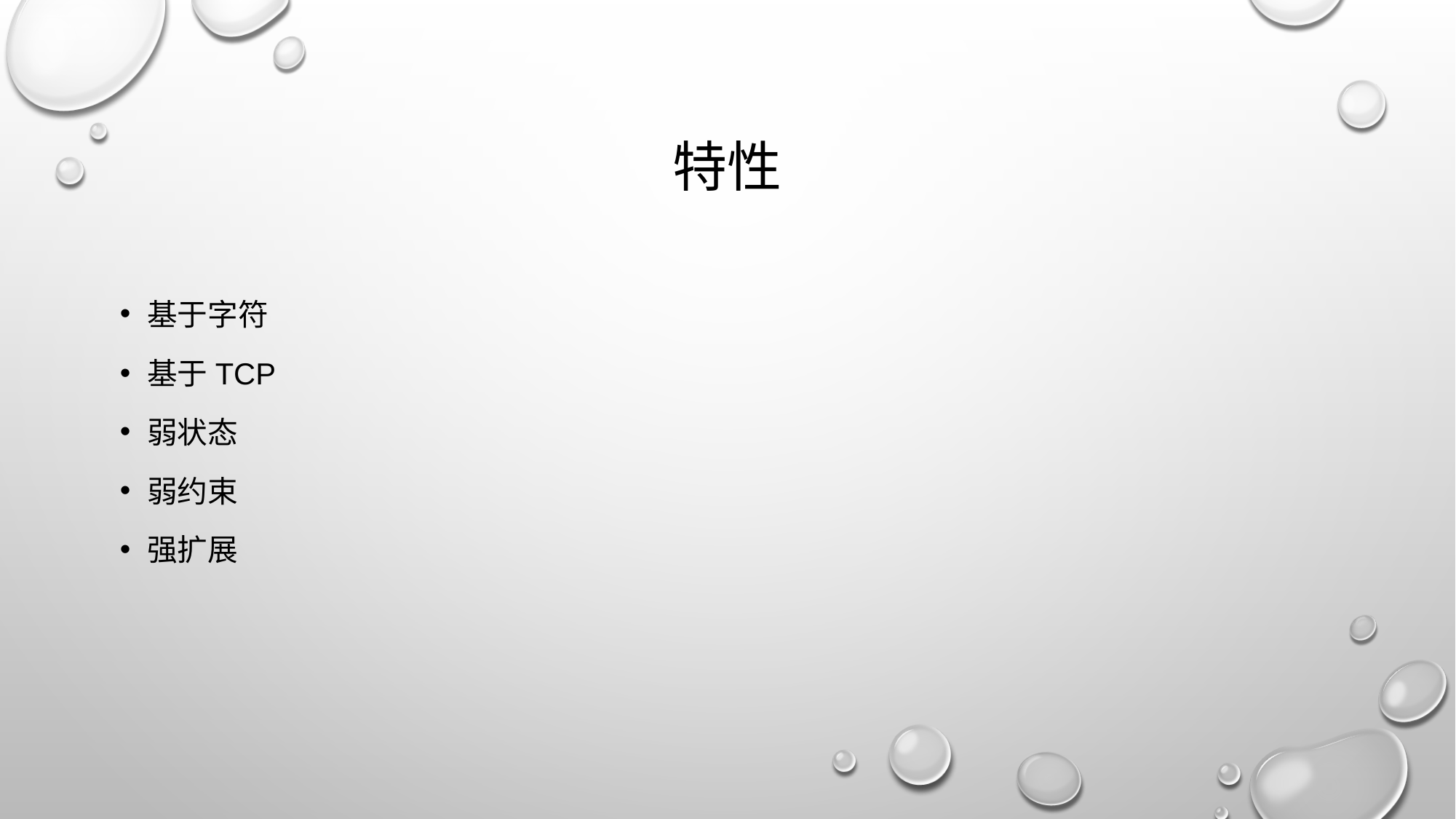

# 特性
基于字符
基于tcp
弱状态
弱约束
强扩展